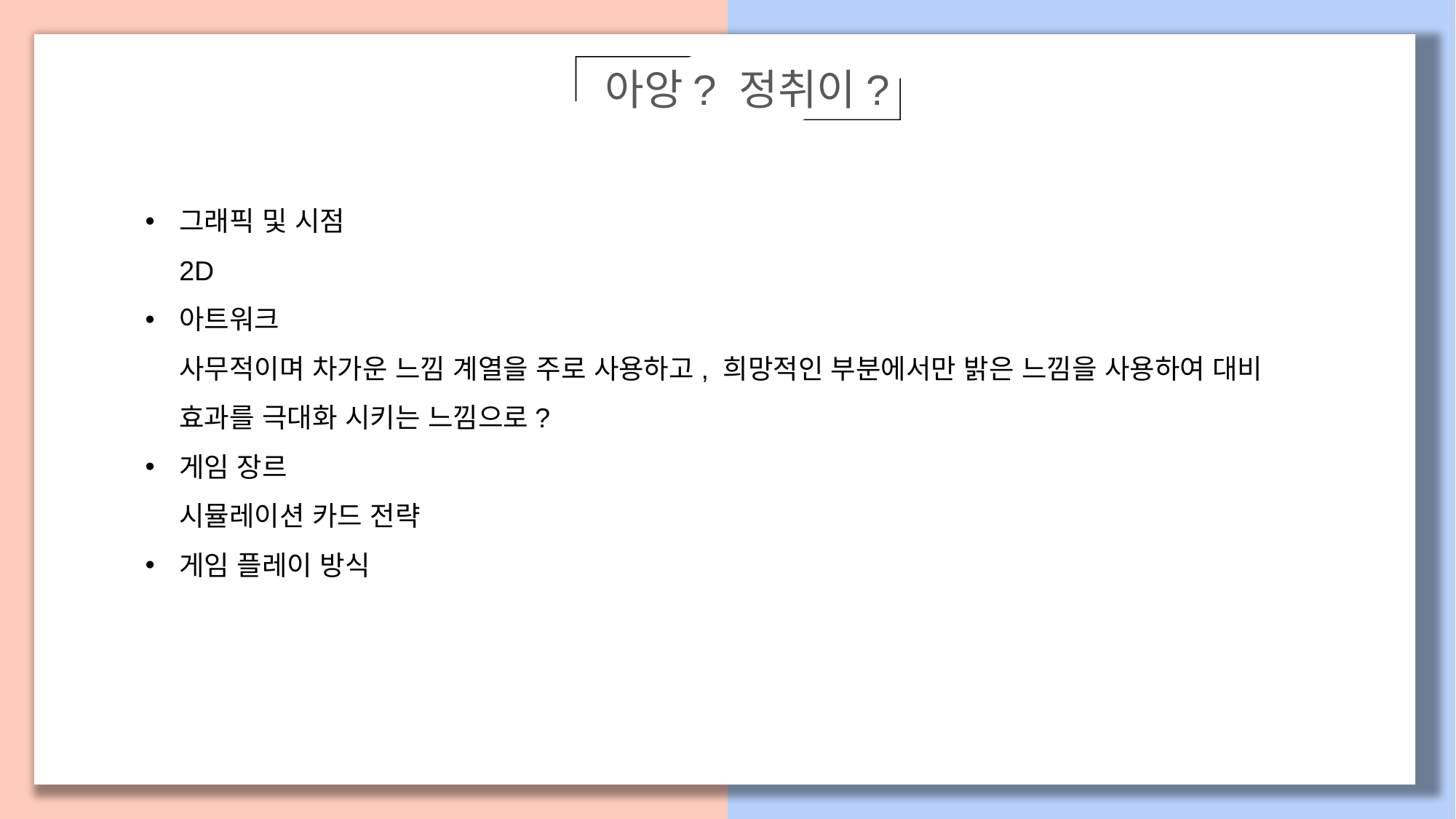

아앙? 정취이?

그래픽 및 시점
2D
아트워크
사무적이며 차가운 느낌 계열을 주로 사용하고, 희망적인 부분에서만 밝은 느낌을 사용하여 대비 효과를 극대화 시키는 느낌으로?
게임 장르
시뮬레이션 카드 전략
게임 플레이 방식